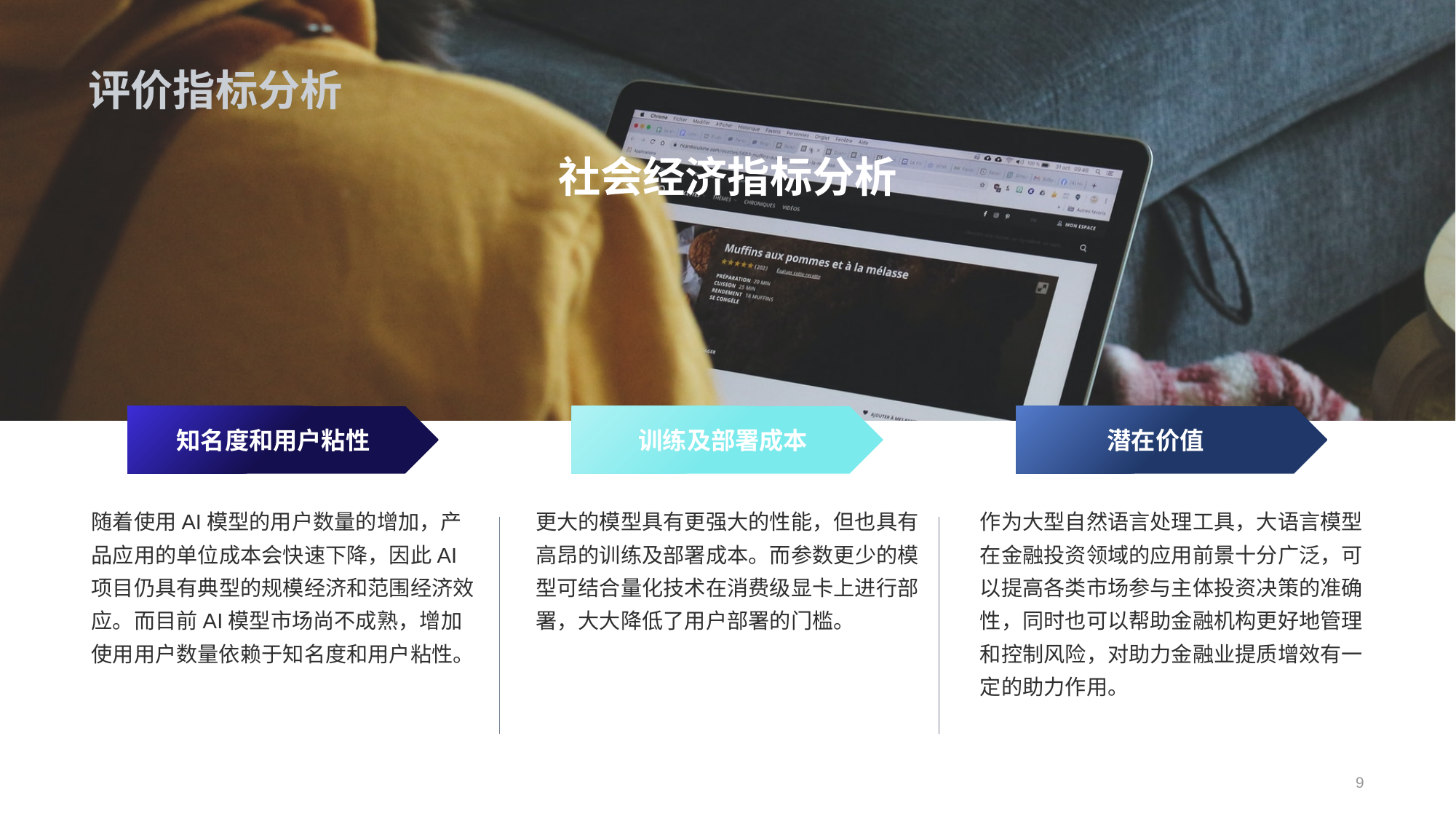

评价指标分析
#

社会经济指标分析

知名度和用户粘性
随着使用AI模型的用户数量的增加，产品应用的单位成本会快速下降，因此AI项目仍具有典型的规模经济和范围经济效应。而目前AI模型市场尚不成熟，增加使用用户数量依赖于知名度和用户粘性。

训练及部署成本
更大的模型具有更强大的性能，但也具有高昂的训练及部署成本。而参数更少的模型可结合量化技术在消费级显卡上进行部署，大大降低了用户部署的门槛。

潜在价值
作为大型自然语言处理工具，大语言模型在金融投资领域的应用前景十分广泛，可以提高各类市场参与主体投资决策的准确性，同时也可以帮助金融机构更好地管理和控制风险，对助力金融业提质增效有一定的助力作用。
9